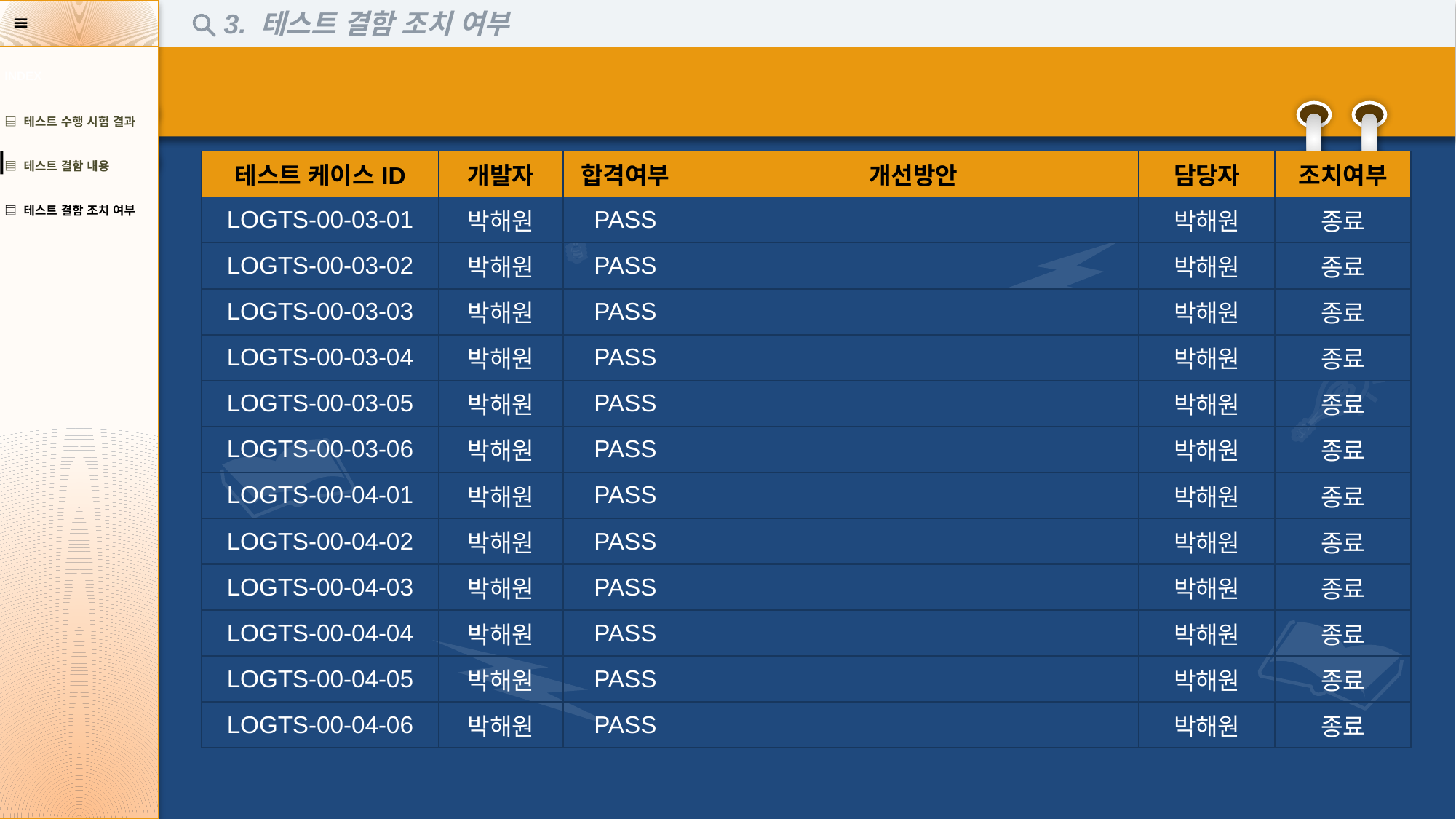

3. 테스트 결함 조치 여부

| INDEX |
| --- |
| ▤ 테스트 수행 시험 결과 |
| ▤ 테스트 결함 내용 |
| ▤ 테스트 결함 조치 여부 |

| 테스트 케이스ID | 개발자 | 합격여부 | 개선방안 | 담당자 | 조치여부 |
| --- | --- | --- | --- | --- | --- |
| LOGTS-00-03-01 | 박해원 | PASS |  | 박해원 | 종료 |
| LOGTS-00-03-02 | 박해원 | PASS |  | 박해원 | 종료 |
| LOGTS-00-03-03 | 박해원 | PASS |  | 박해원 | 종료 |
| LOGTS-00-03-04 | 박해원 | PASS |  | 박해원 | 종료 |
| LOGTS-00-03-05 | 박해원 | PASS |  | 박해원 | 종료 |
| LOGTS-00-03-06 | 박해원 | PASS |  | 박해원 | 종료 |
| LOGTS-00-04-01 | 박해원 | PASS |  | 박해원 | 종료 |
| LOGTS-00-04-02 | 박해원 | PASS |  | 박해원 | 종료 |
| LOGTS-00-04-03 | 박해원 | PASS |  | 박해원 | 종료 |
| LOGTS-00-04-04 | 박해원 | PASS |  | 박해원 | 종료 |
| LOGTS-00-04-05 | 박해원 | PASS |  | 박해원 | 종료 |
| LOGTS-00-04-06 | 박해원 | PASS |  | 박해원 | 종료 |